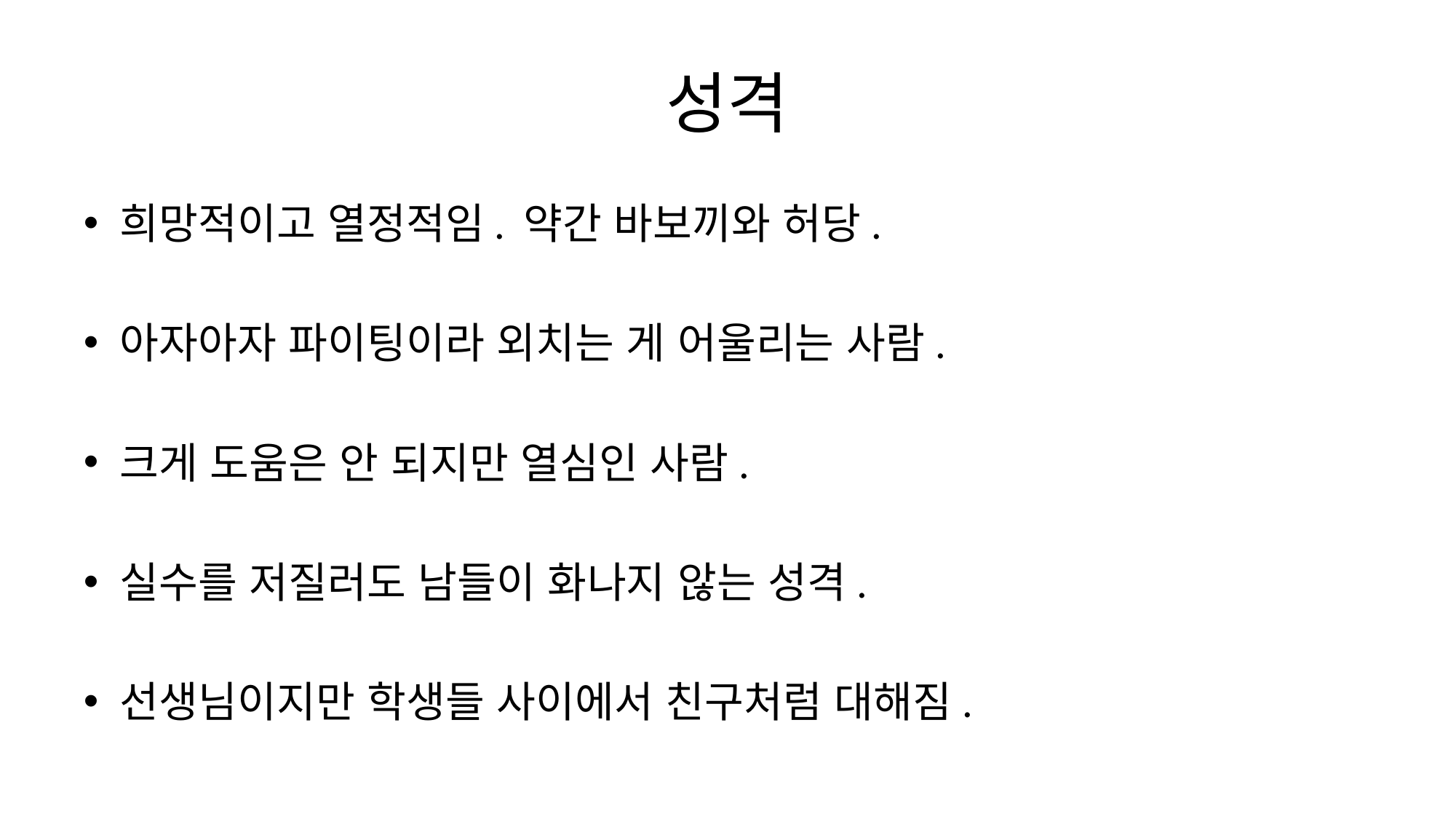

# 성격
희망적이고 열정적임. 약간 바보끼와 허당.

아자아자 파이팅이라 외치는 게 어울리는 사람.

크게 도움은 안 되지만 열심인 사람.

실수를 저질러도 남들이 화나지 않는 성격.

선생님이지만 학생들 사이에서 친구처럼 대해짐.